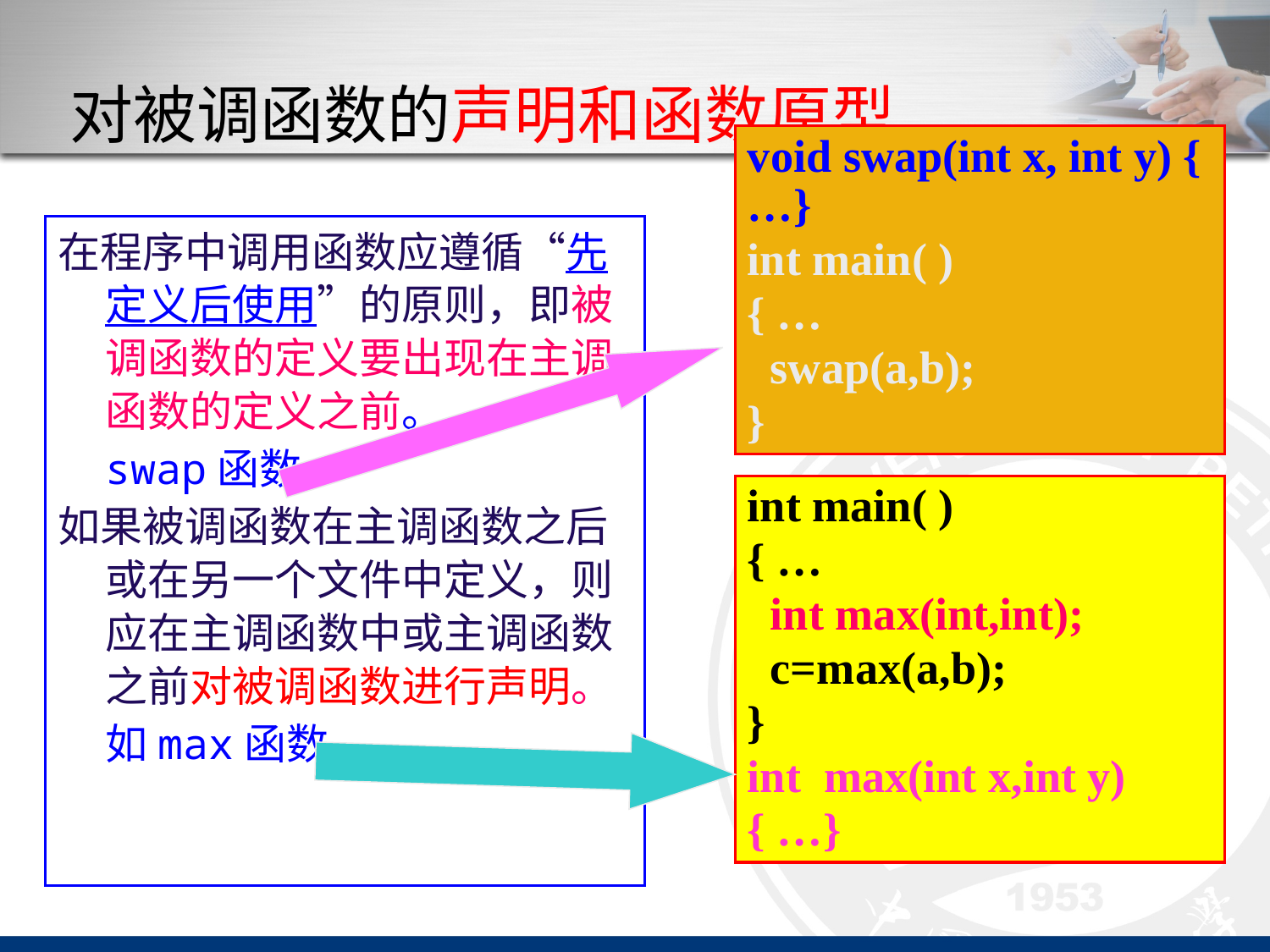

# 对被调函数的声明和函数原型
void swap(int x, int y) { …}
int main( )
{ …
  swap(a,b);
}
在程序中调用函数应遵循“先定义后使用”的原则，即被调函数的定义要出现在主调函数的定义之前。
	swap函数
如果被调函数在主调函数之后或在另一个文件中定义，则应在主调函数中或主调函数之前对被调函数进行声明。
	如max函数

int main( )
{ …
  int max(int,int);
  c=max(a,b);
}
int  max(int x,int y)
{ …}